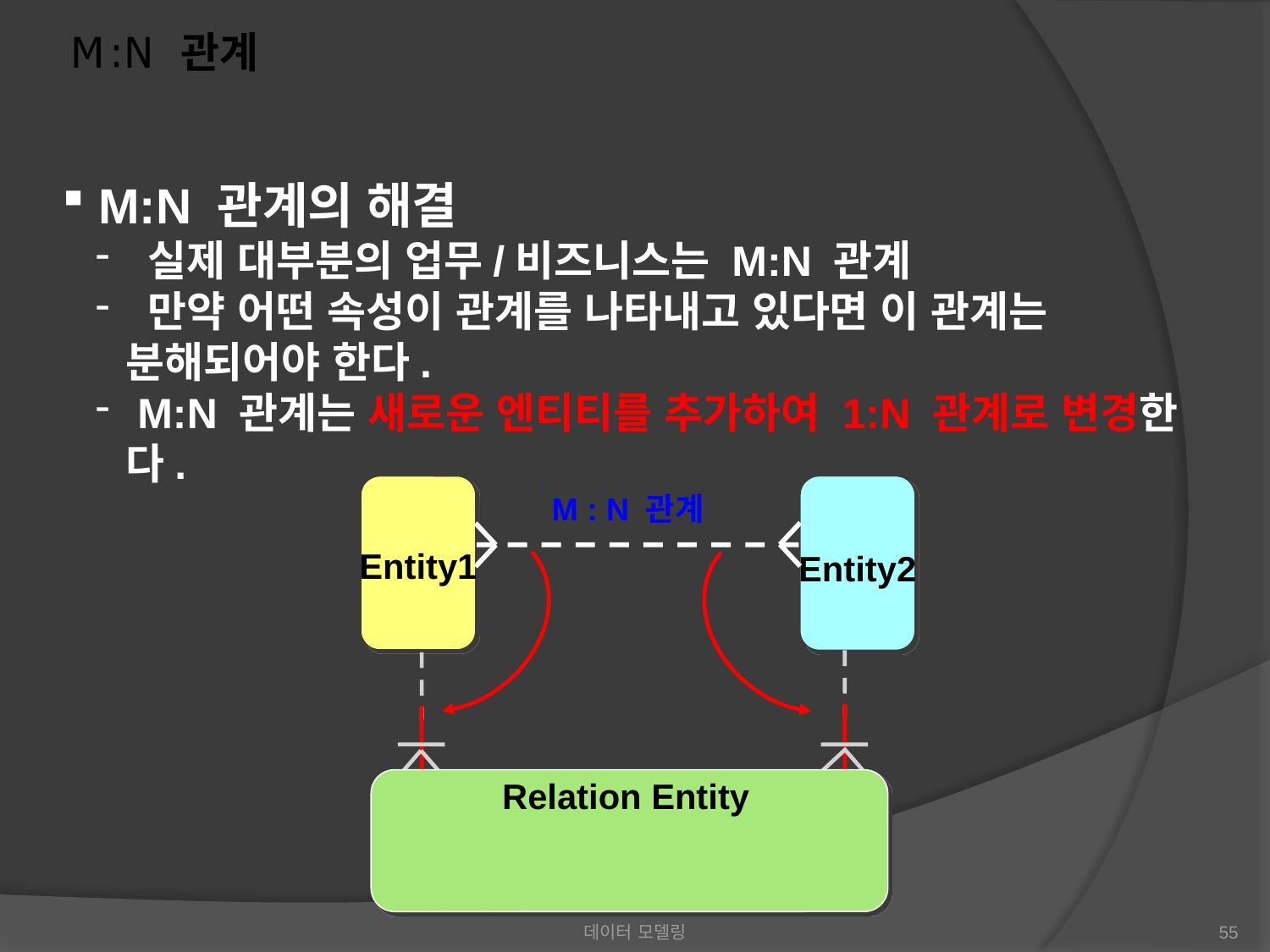

M:N 관계
 M:N 관계의 해결
 실제 대부분의 업무/비즈니스는 M:N 관계
 만약 어떤 속성이 관계를 나타내고 있다면 이 관계는 분해되어야 한다.
 M:N 관계는 새로운 엔티티를 추가하여 1:N 관계로 변경한다.

Entity1
Entity2
M : N 관계

Relation Entity

데이터 모델링
55